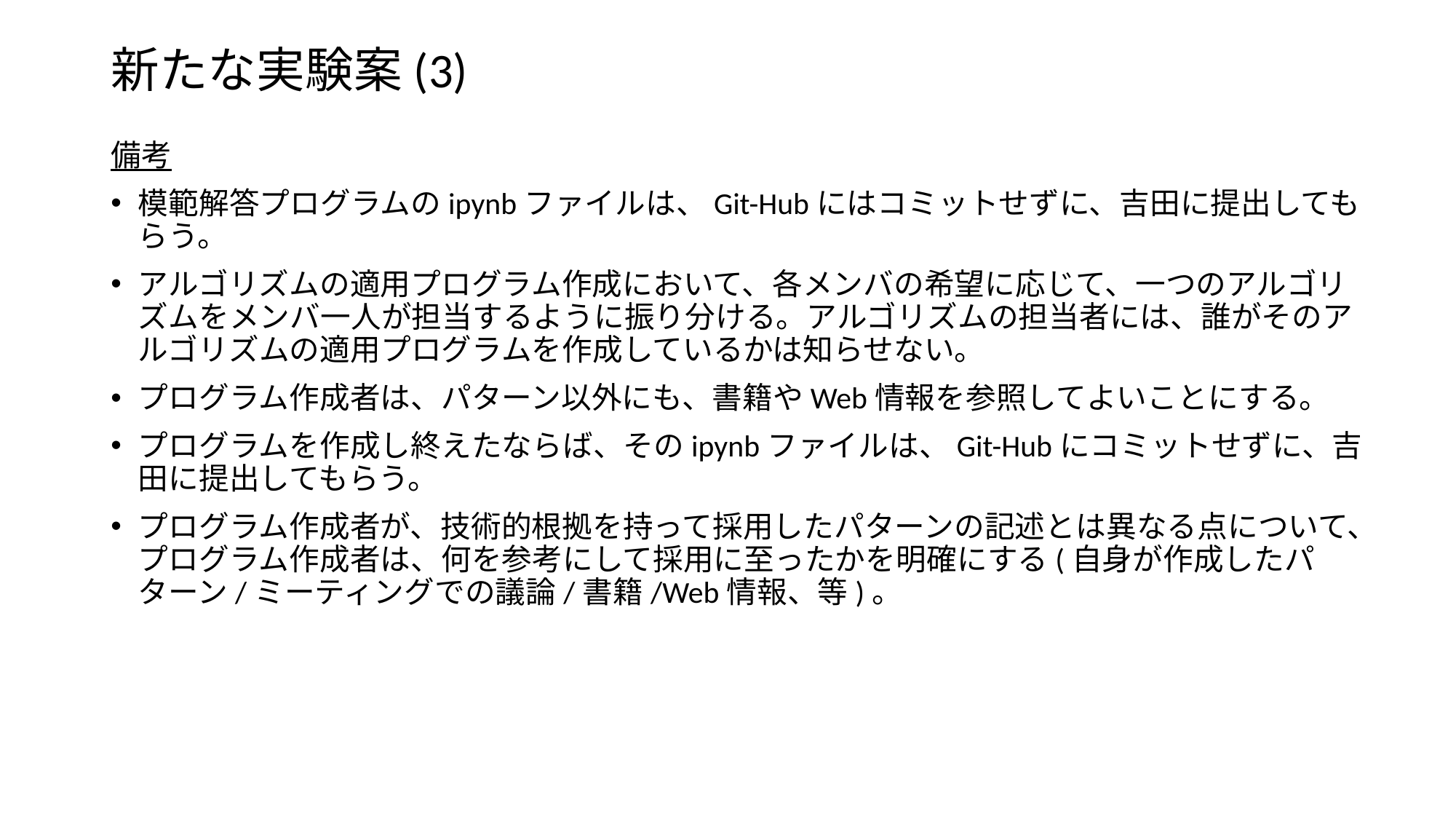

# 新たな実験案(3)
備考
模範解答プログラムのipynbファイルは、Git-Hubにはコミットせずに、吉田に提出してもらう。
アルゴリズムの適用プログラム作成において、各メンバの希望に応じて、一つのアルゴリズムをメンバ一人が担当するように振り分ける。アルゴリズムの担当者には、誰がそのアルゴリズムの適用プログラムを作成しているかは知らせない。
プログラム作成者は、パターン以外にも、書籍やWeb情報を参照してよいことにする。
プログラムを作成し終えたならば、そのipynbファイルは、Git-Hubにコミットせずに、吉田に提出してもらう。
プログラム作成者が、技術的根拠を持って採用したパターンの記述とは異なる点について、プログラム作成者は、何を参考にして採用に至ったかを明確にする(自身が作成したパターン/ミーティングでの議論/書籍/Web情報、等)。